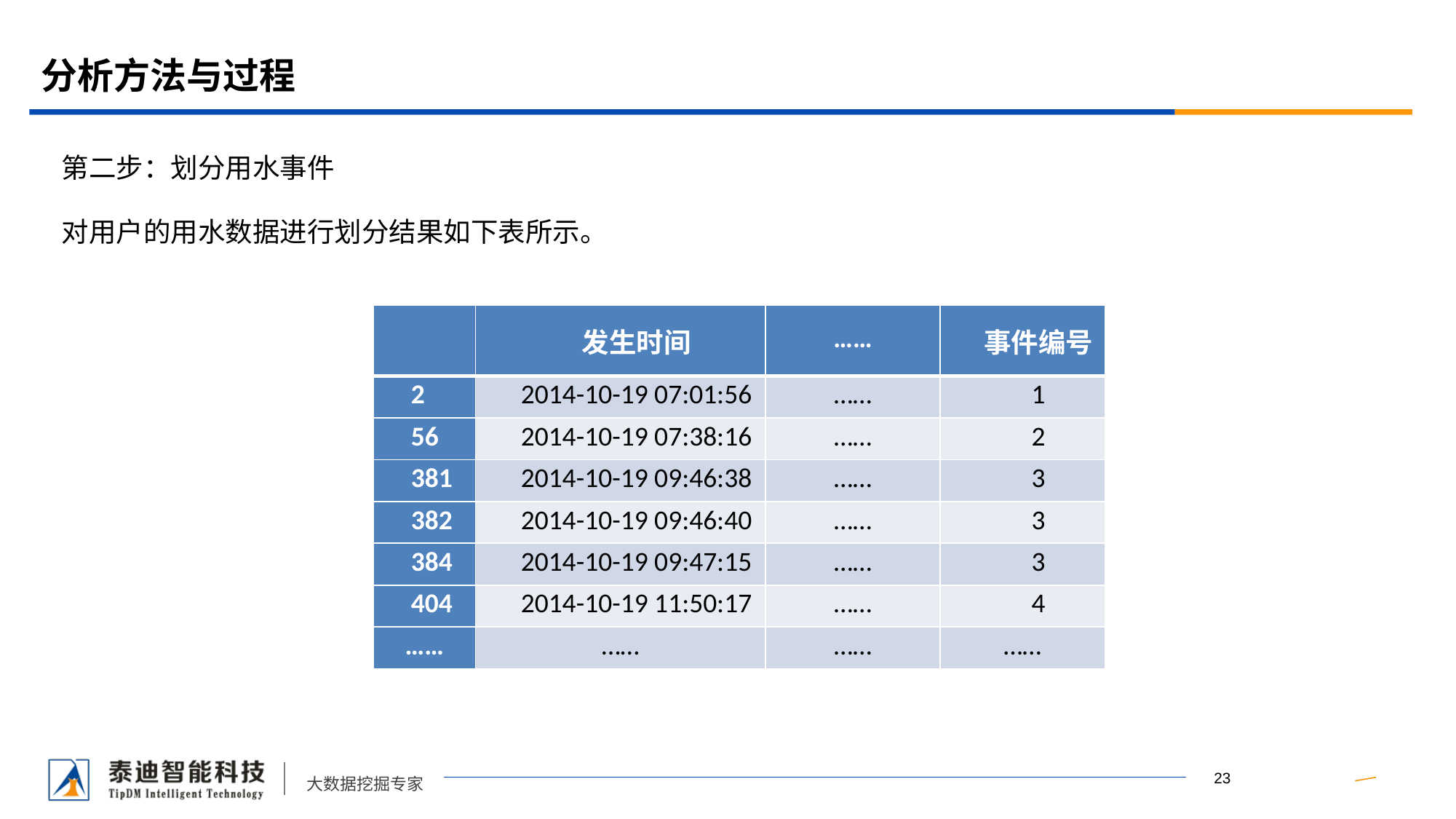

# 分析方法与过程
第二步：划分用水事件
对用户的用水数据进行划分结果如下表所示。
|  | 发生时间 | …… | 事件编号 |
| --- | --- | --- | --- |
| 2 | 2014-10-19 07:01:56 | …… | 1 |
| 56 | 2014-10-19 07:38:16 | …… | 2 |
| 381 | 2014-10-19 09:46:38 | …… | 3 |
| 382 | 2014-10-19 09:46:40 | …… | 3 |
| 384 | 2014-10-19 09:47:15 | …… | 3 |
| 404 | 2014-10-19 11:50:17 | …… | 4 |
| …… | …… | …… | …… |